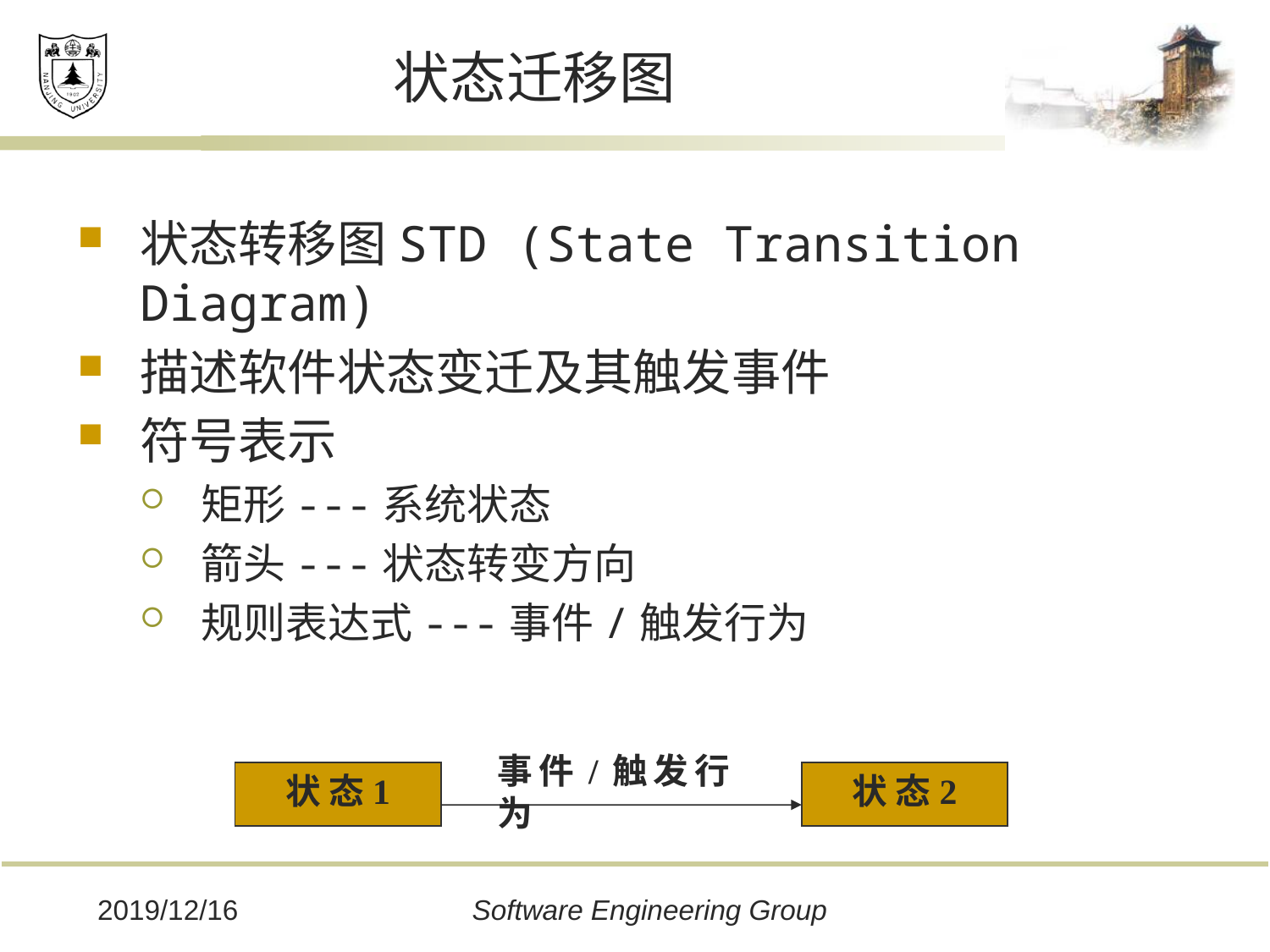

# 状态迁移图
状态转移图STD (State Transition Diagram)
描述软件状态变迁及其触发事件
符号表示
矩形---系统状态
箭头---状态转变方向
规则表达式---事件/触发行为

事件/触发行为
状 态1
状 态2

2019/12/16
Software Engineering Group